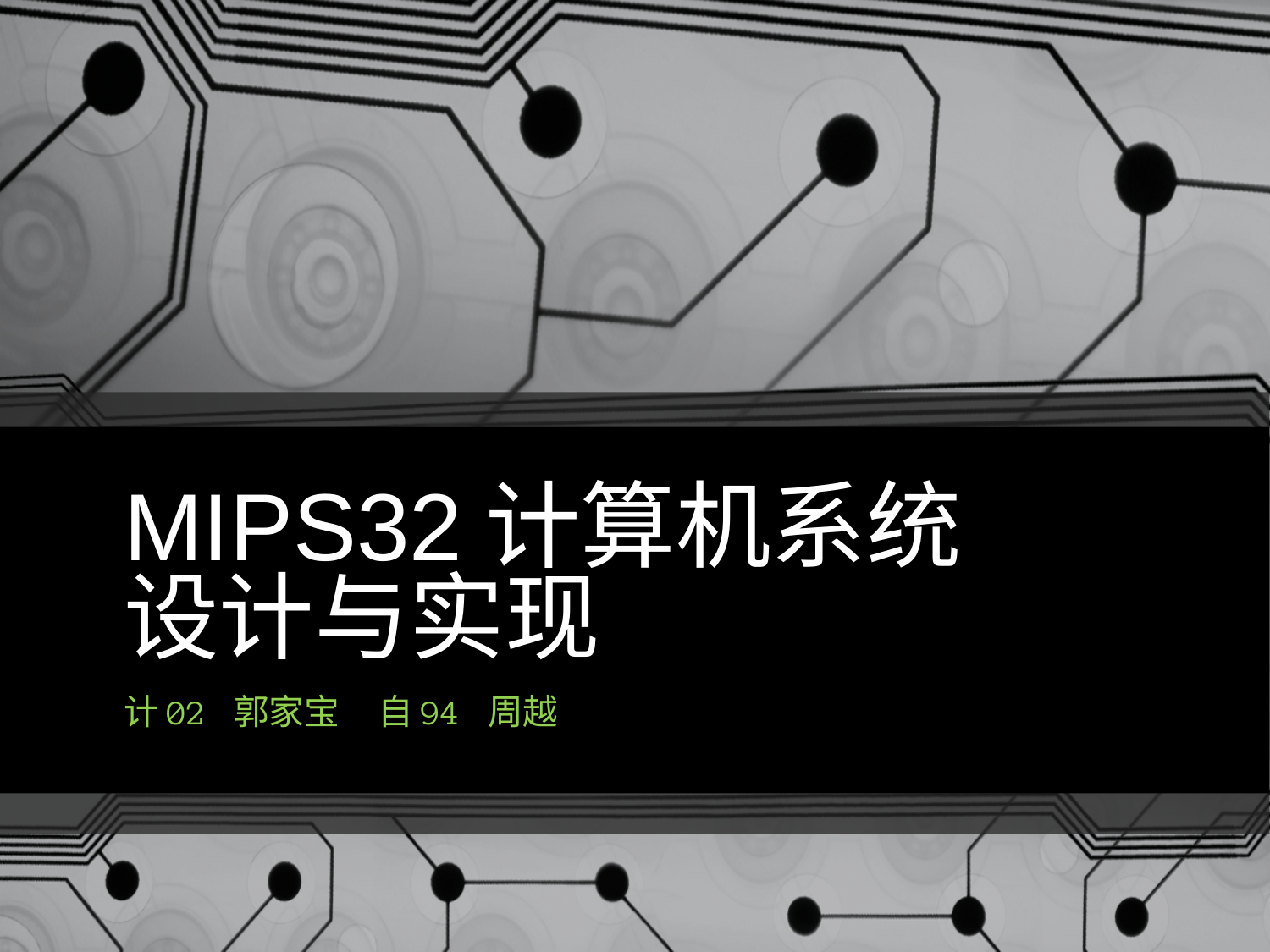

# MIPS32计算机系统 设计与实现
计02 郭家宝	自94 周越